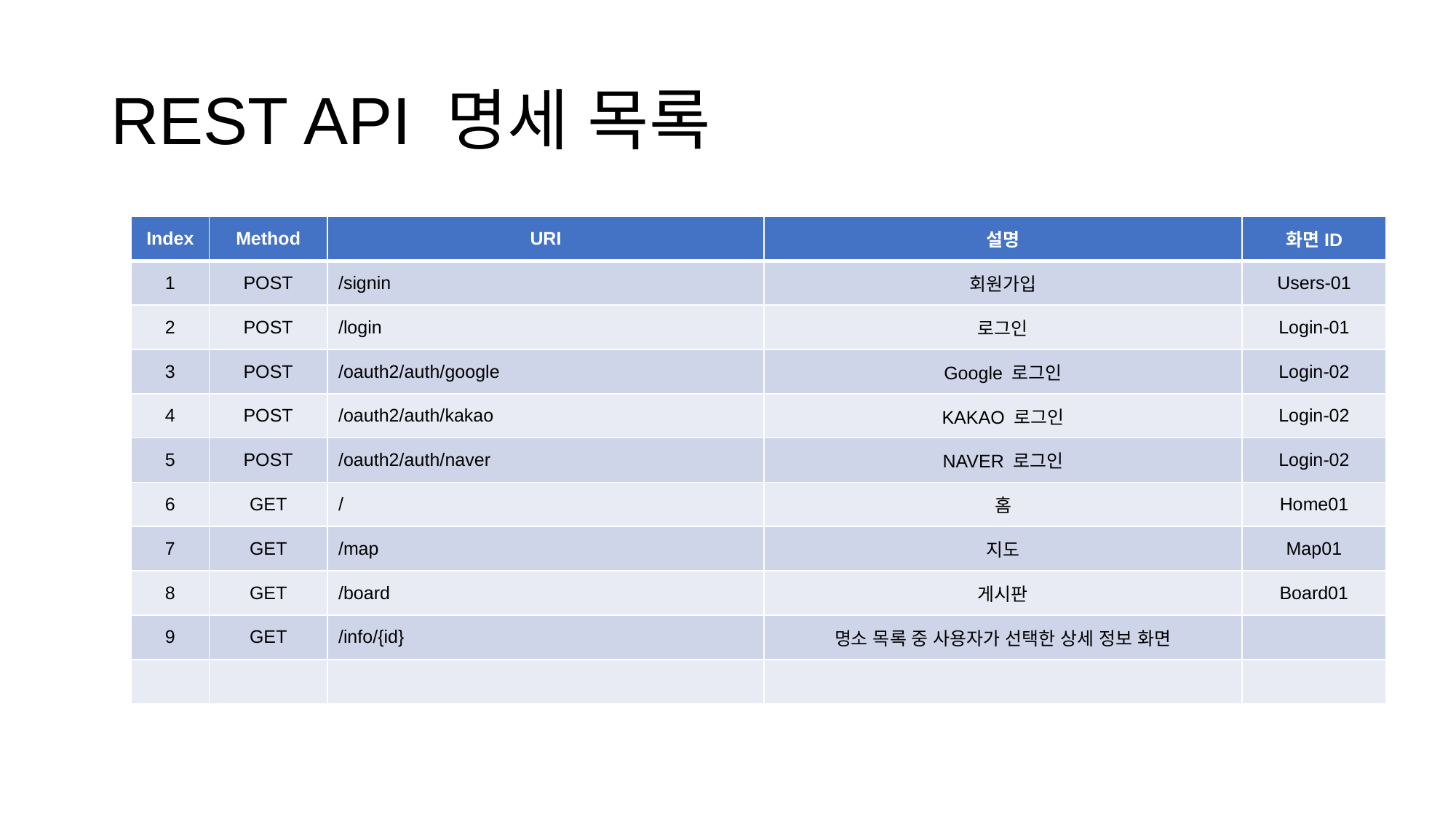

# REST API 명세 목록
| Index | Method | URI | 설명 | 화면ID |
| --- | --- | --- | --- | --- |
| 1 | POST | /signin | 회원가입 | Users-01 |
| 2 | POST | /login | 로그인 | Login-01 |
| 3 | POST | /oauth2/auth/google | Google 로그인 | Login-02 |
| 4 | POST | /oauth2/auth/kakao | KAKAO 로그인 | Login-02 |
| 5 | POST | /oauth2/auth/naver | NAVER 로그인 | Login-02 |
| 6 | GET | / | 홈 | Home01 |
| 7 | GET | /map | 지도 | Map01 |
| 8 | GET | /board | 게시판 | Board01 |
| 9 | GET | /info/{id} | 명소 목록 중 사용자가 선택한 상세 정보 화면 |  |
|  |  |  |  |  |